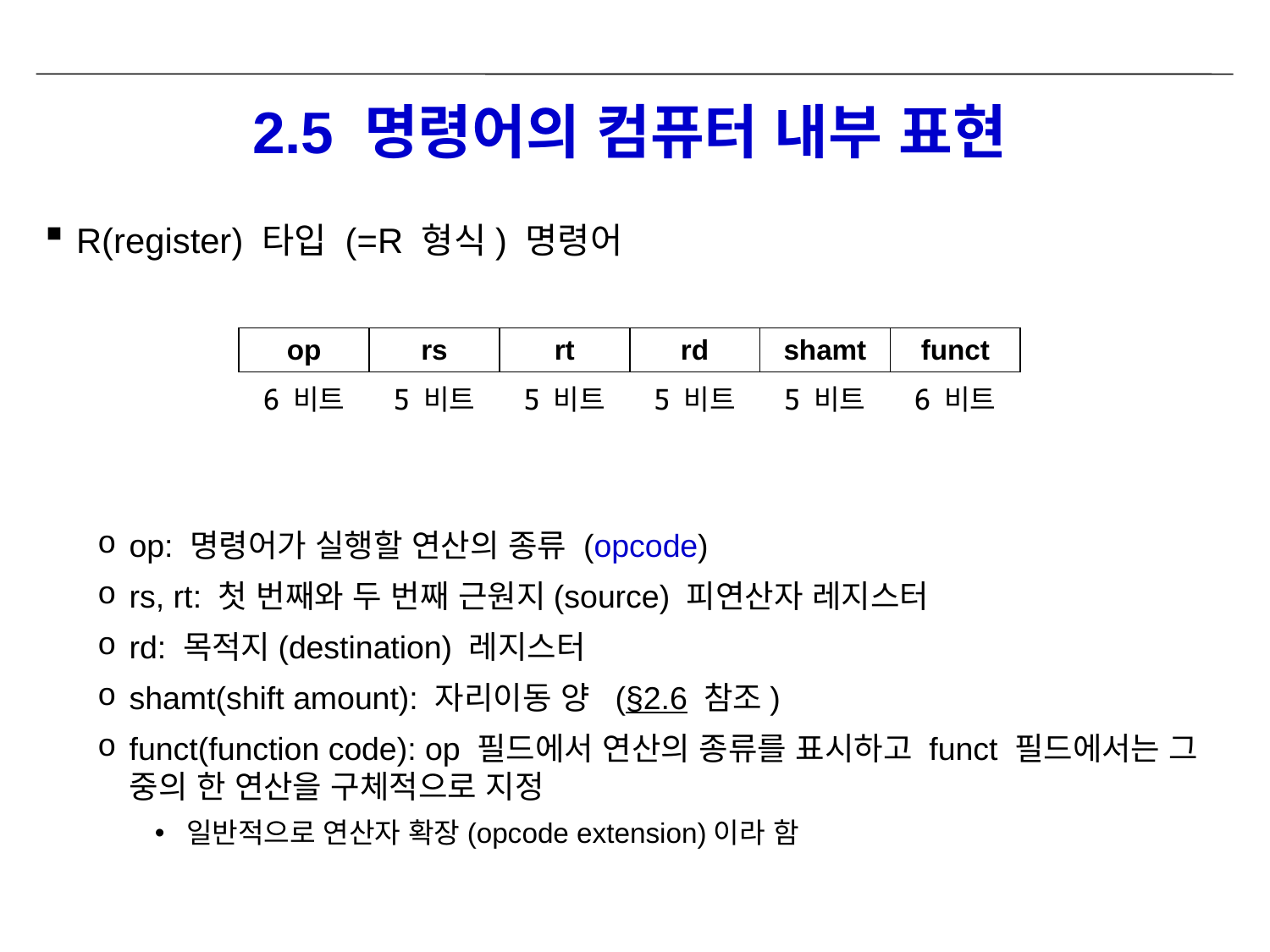

# 2.5 명령어의 컴퓨터 내부 표현
R(register) 타입 (=R 형식) 명령어

op: 명령어가 실행할 연산의 종류 (opcode)
rs, rt: 첫 번째와 두 번째 근원지(source) 피연산자 레지스터
rd: 목적지(destination) 레지스터
shamt(shift amount): 자리이동 양  (§2.6 참조)
funct(function code): op 필드에서 연산의 종류를 표시하고 funct 필드에서는 그 중의 한 연산을 구체적으로 지정
일반적으로 연산자 확장(opcode extension)이라 함

| op | rs | rt | rd | shamt | funct |
| --- | --- | --- | --- | --- | --- |
| 6 비트 | 5 비트 | 5 비트 | 5 비트 | 5 비트 | 6 비트 |